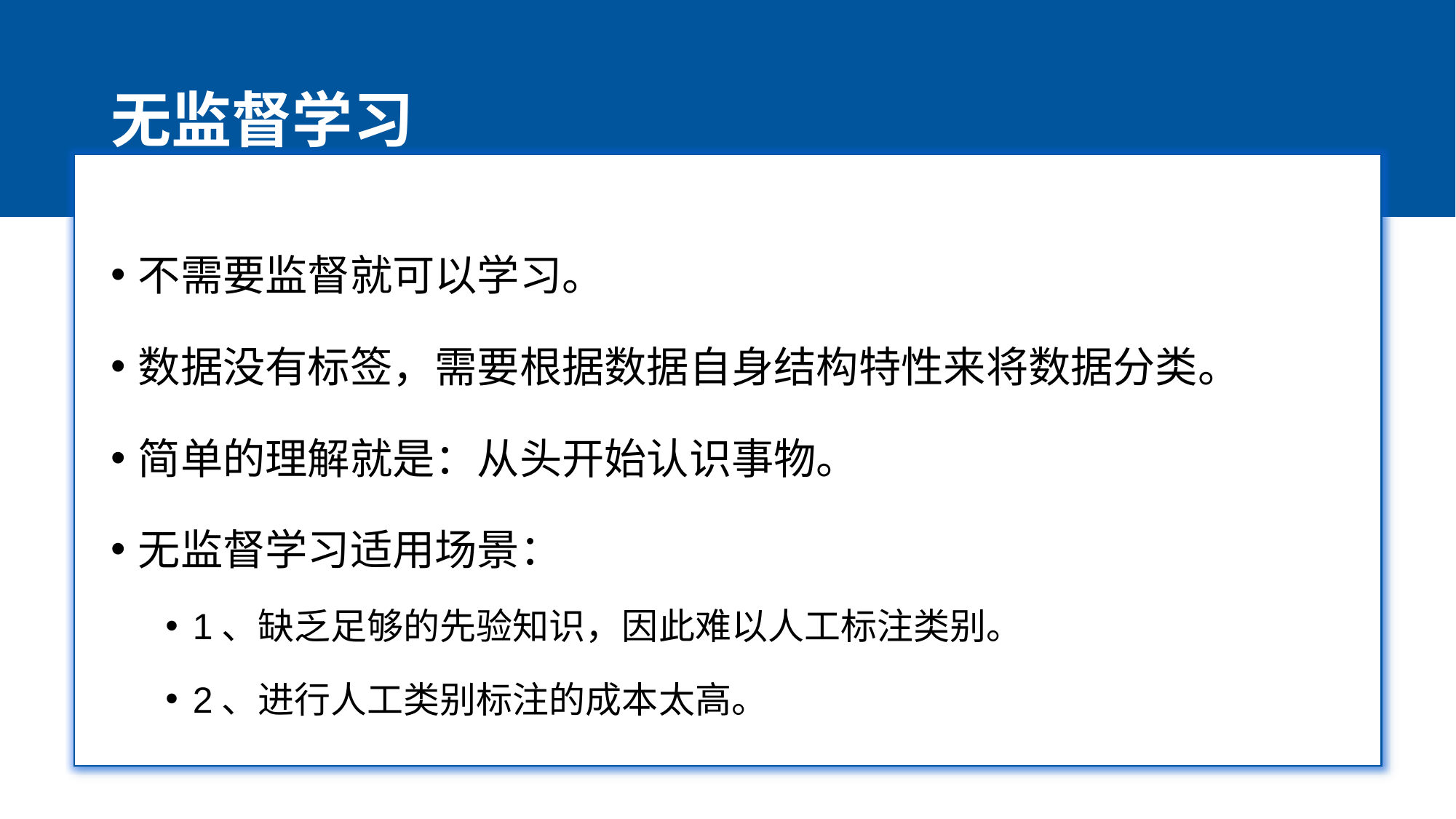

# 无监督学习
不需要监督就可以学习。
数据没有标签，需要根据数据自身结构特性来将数据分类。
简单的理解就是：从头开始认识事物。
无监督学习适用场景：
1、缺乏足够的先验知识，因此难以人工标注类别。
2、进行人工类别标注的成本太高。